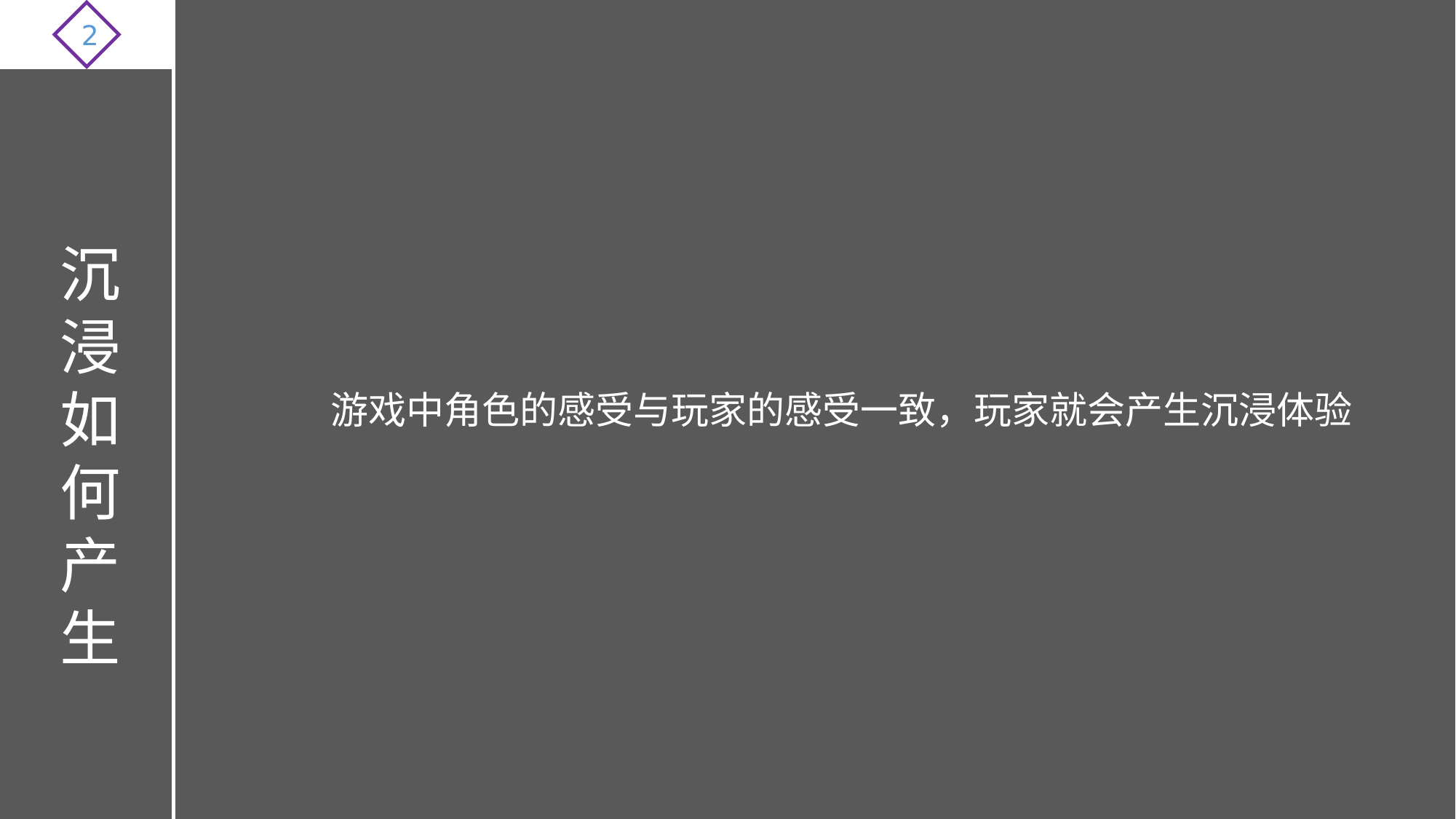

2
沉浸如何产生
游戏中角色的感受与玩家的感受一致，玩家就会产生沉浸体验